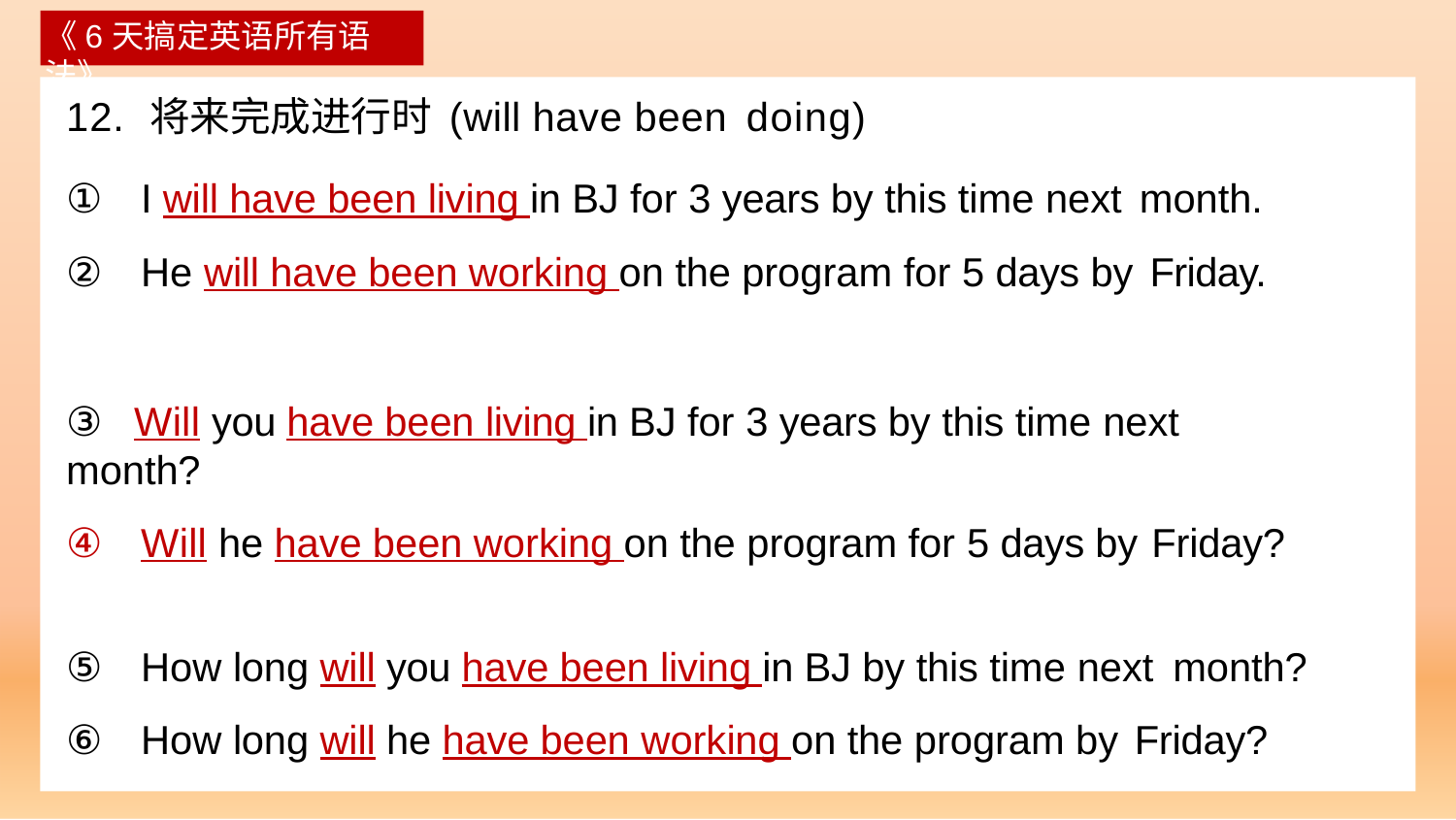

《6天搞定英语所有语法》
# 12. 将来完成进行时	(will have been doing)
①	I will have been living in BJ for 3 years by this time next month.
②	He will have been working on the program for 5 days by Friday.

③	Will you have been living in BJ for 3 years by this time next month?
④	Will he have been working on the program for 5 days by Friday?

⑤	How long will you have been living in BJ by this time next month?
⑥	How long will he have been working on the program by Friday?